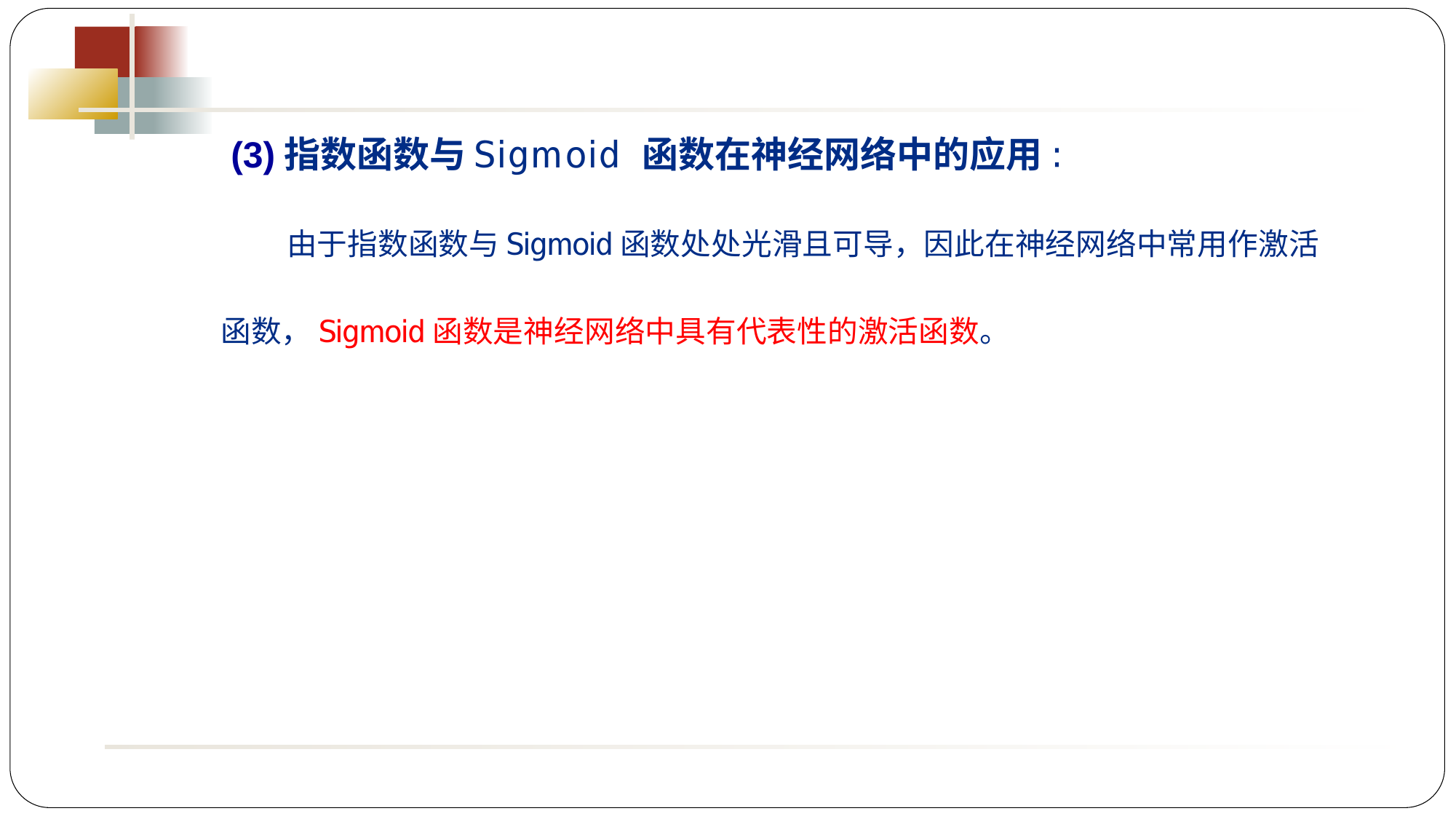

(3)指数函数与Sigmoid 函数在神经网络中的应用:
       由于指数函数与Sigmoid函数处处光滑且可导，因此在神经网络中常用作激活函数，Sigmoid函数是神经网络中具有代表性的激活函数。